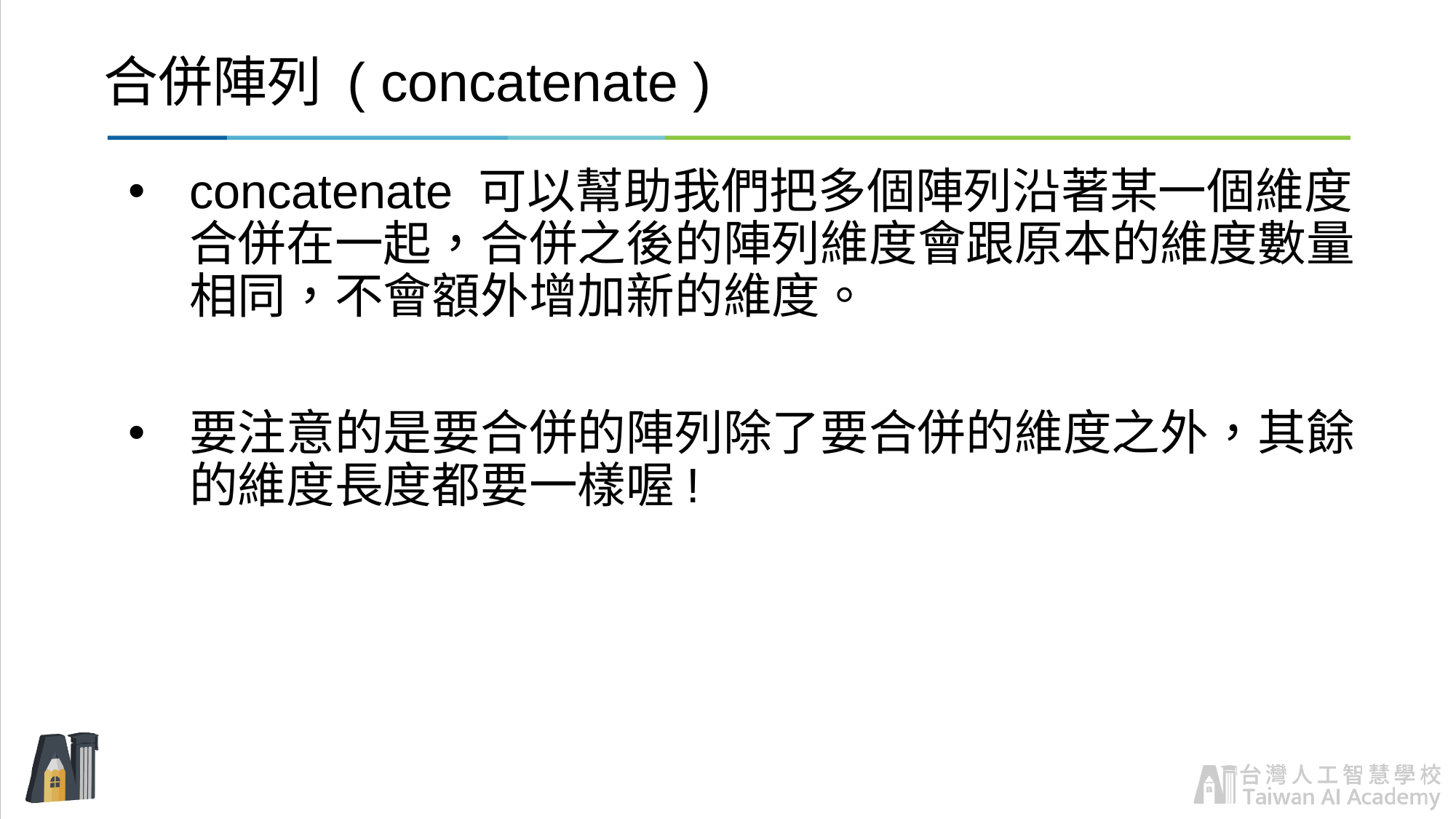

# 合併陣列 ( concatenate )
concatenate 可以幫助我們把多個陣列沿著某一個維度合併在一起，合併之後的陣列維度會跟原本的維度數量相同，不會額外增加新的維度。

要注意的是要合併的陣列除了要合併的維度之外，其餘的維度長度都要一樣喔!